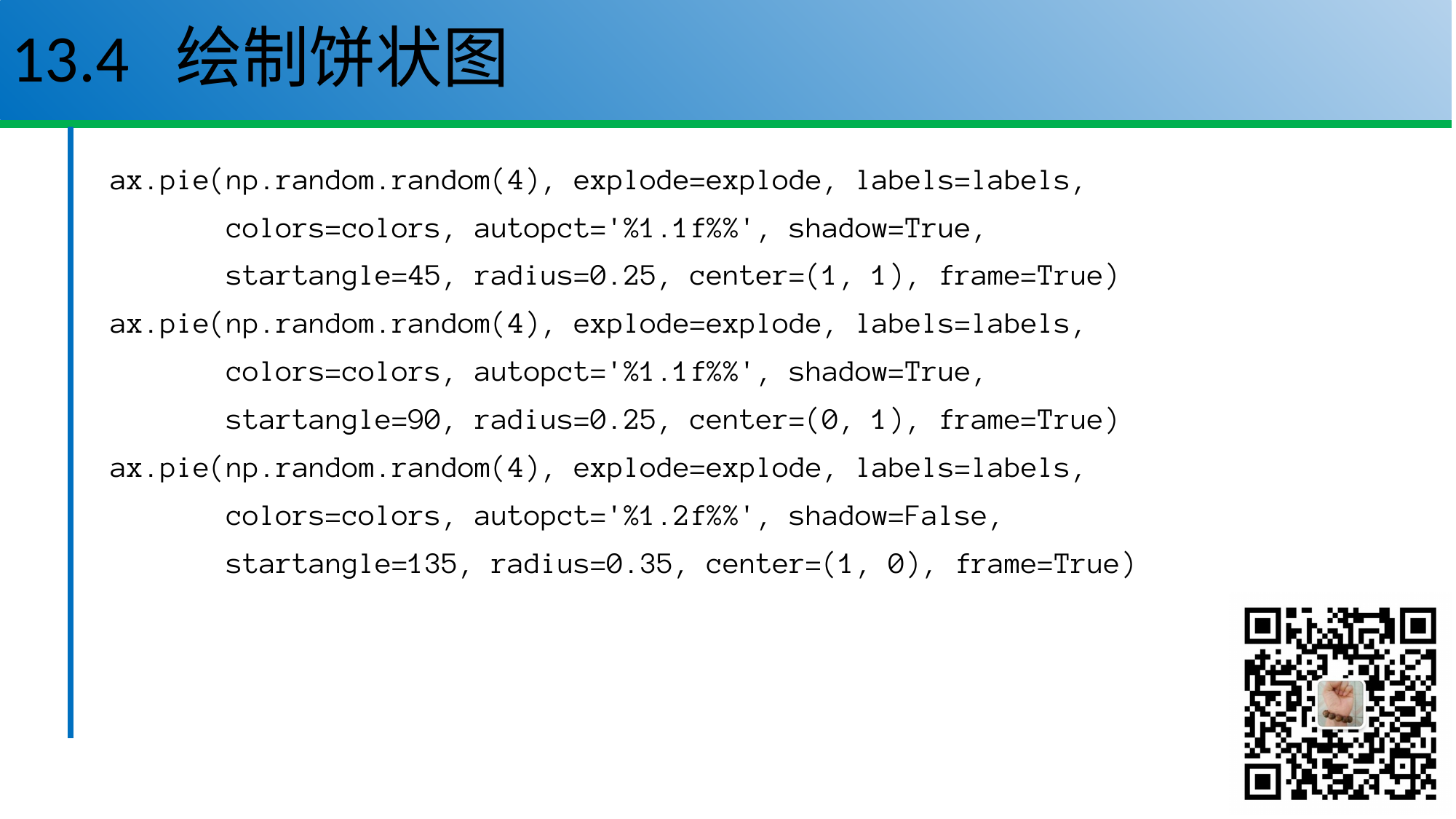

# 13.4  绘制饼状图
ax.pie(np.random.random(4), explode=explode, labels=labels,
       colors=colors, autopct='%1.1f%%', shadow=True,
       startangle=45, radius=0.25, center=(1, 1), frame=True)
ax.pie(np.random.random(4), explode=explode, labels=labels,
       colors=colors, autopct='%1.1f%%', shadow=True,
       startangle=90, radius=0.25, center=(0, 1), frame=True)
ax.pie(np.random.random(4), explode=explode, labels=labels,
       colors=colors, autopct='%1.2f%%', shadow=False,
       startangle=135, radius=0.35, center=(1, 0), frame=True)